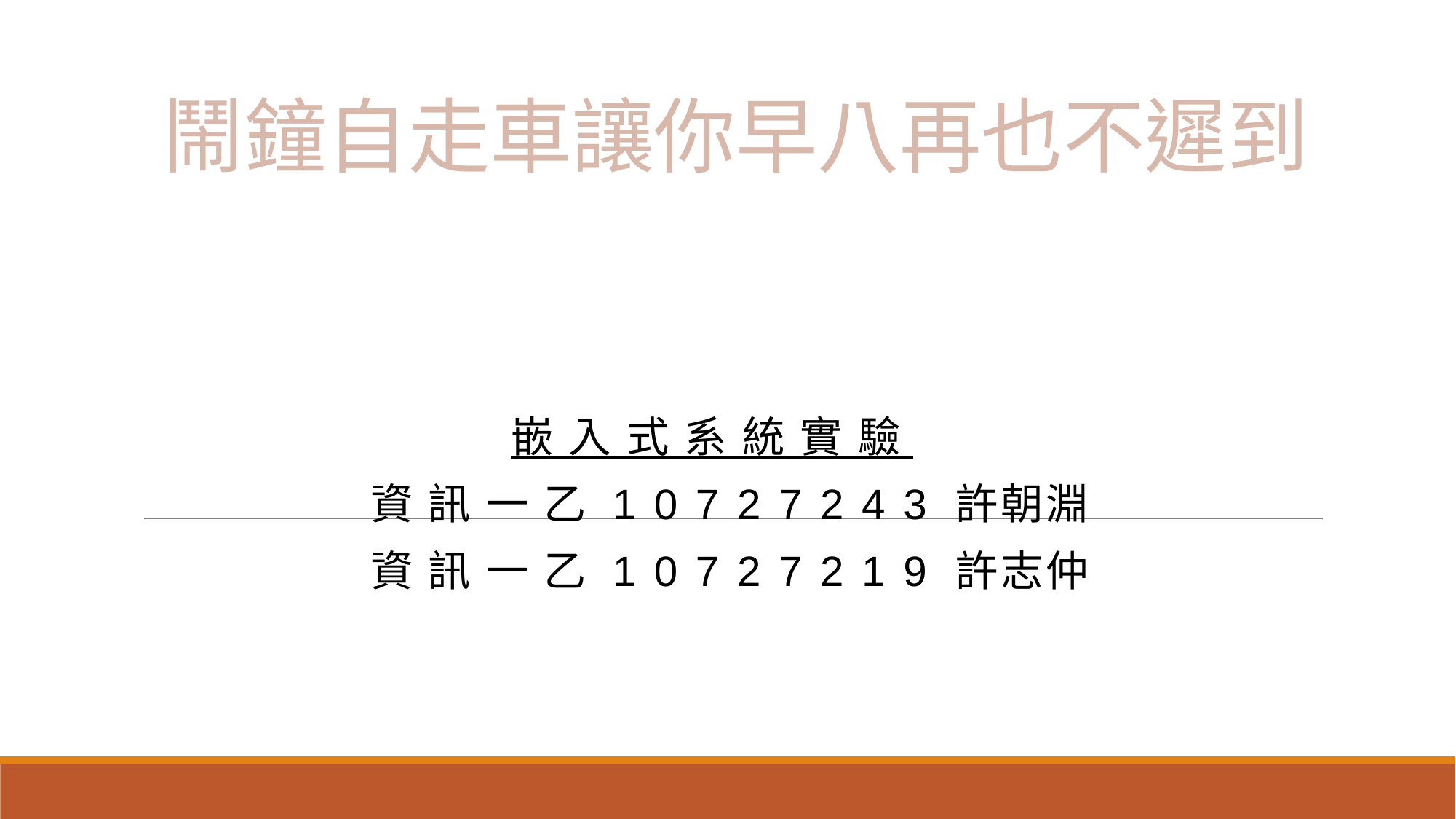

鬧鐘自走車讓你早八再也不遲到
嵌 入 式 系 統 實 驗
  資 訊 一 乙 1 0 7 2 7 2 4 3 許朝淵
  資 訊 一 乙 1 0 7 2 7 2 1 9 許志仲